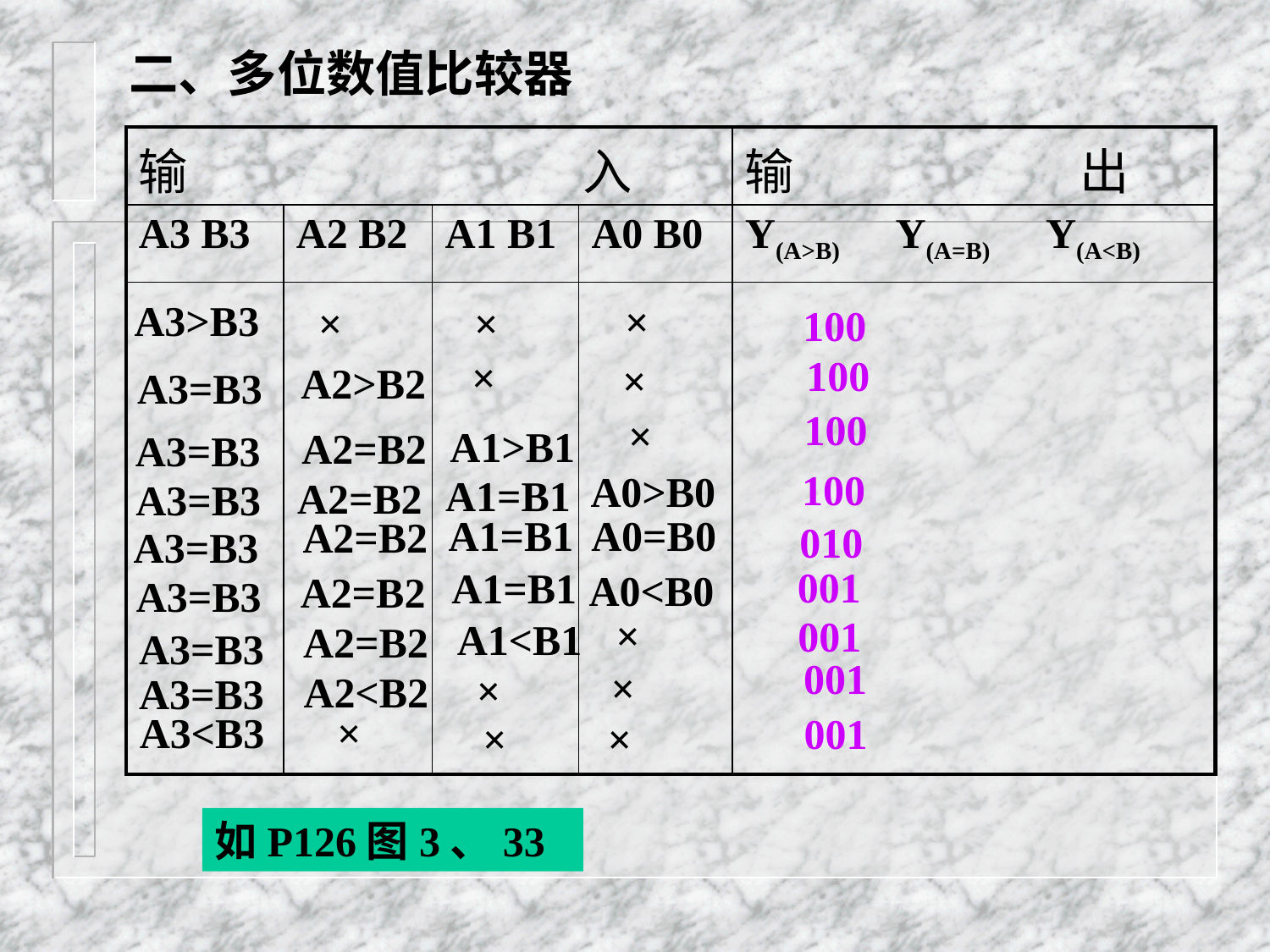

二、多位数值比较器
| 输 入 |  |  |  | 输 出 |
| --- | --- | --- | --- | --- |
| A3 B3 | A2 B2 | A1 B1 | A0 B0 | Y(A>B) Y(A=B) Y(A<B) |
|  |  |  |  |  |
A3>B3
×
×
×
100
100
×
×
A2>B2
A3=B3
100
×
A1>B1
A2=B2
A3=B3
100
A0>B0
A1=B1
A2=B2
A3=B3
A1=B1
A0=B0
A2=B2
010
A3=B3
001
A1=B1
A0<B0
A2=B2
A3=B3
×
001
A1<B1
A2=B2
A3=B3
001
×
×
A2<B2
A3=B3
A3<B3

×
001
×
×
如P126图3、33